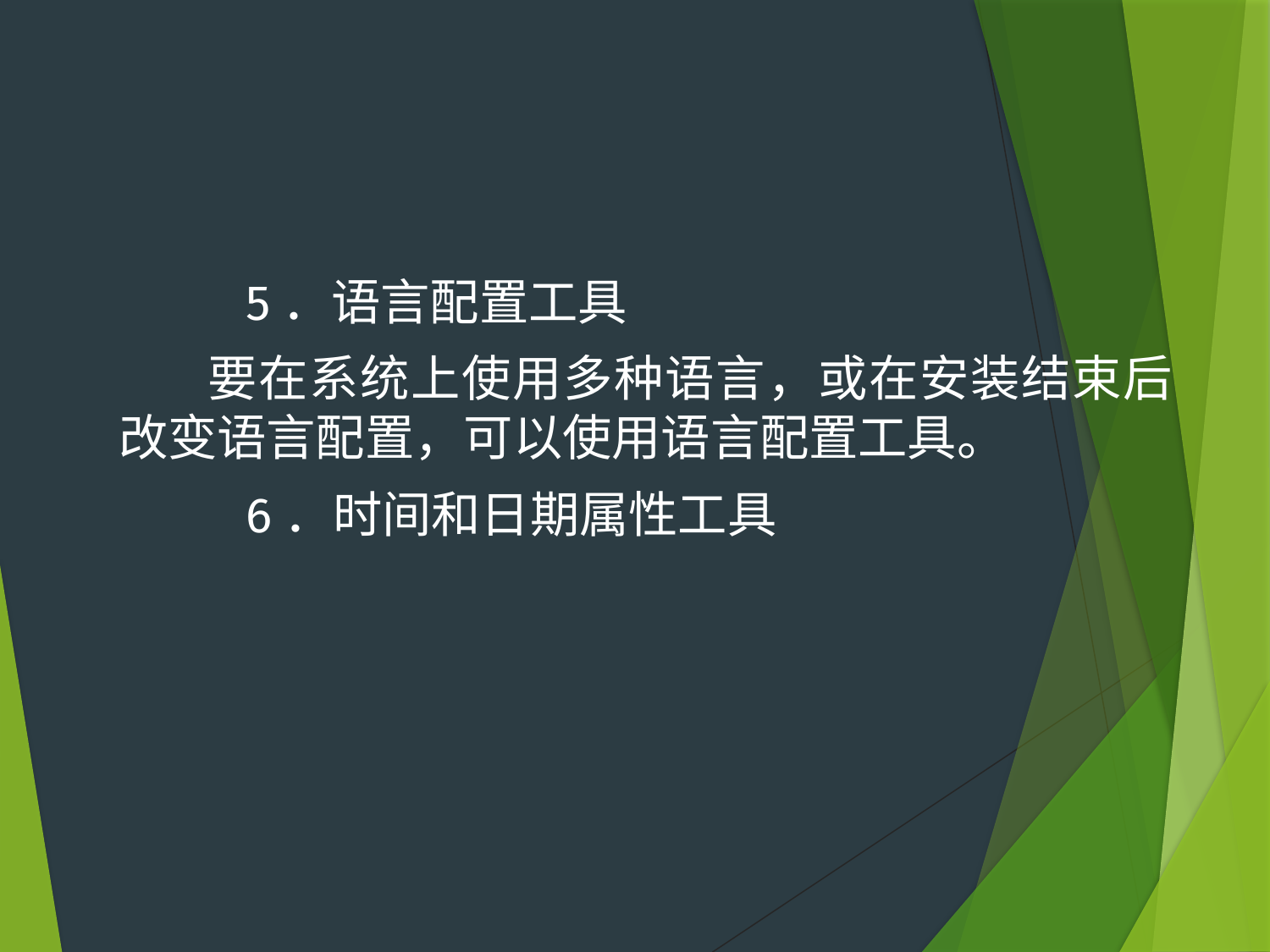

5．语言配置工具
      要在系统上使用多种语言，或在安装结束后改变语言配置，可以使用语言配置工具。
6．时间和日期属性工具